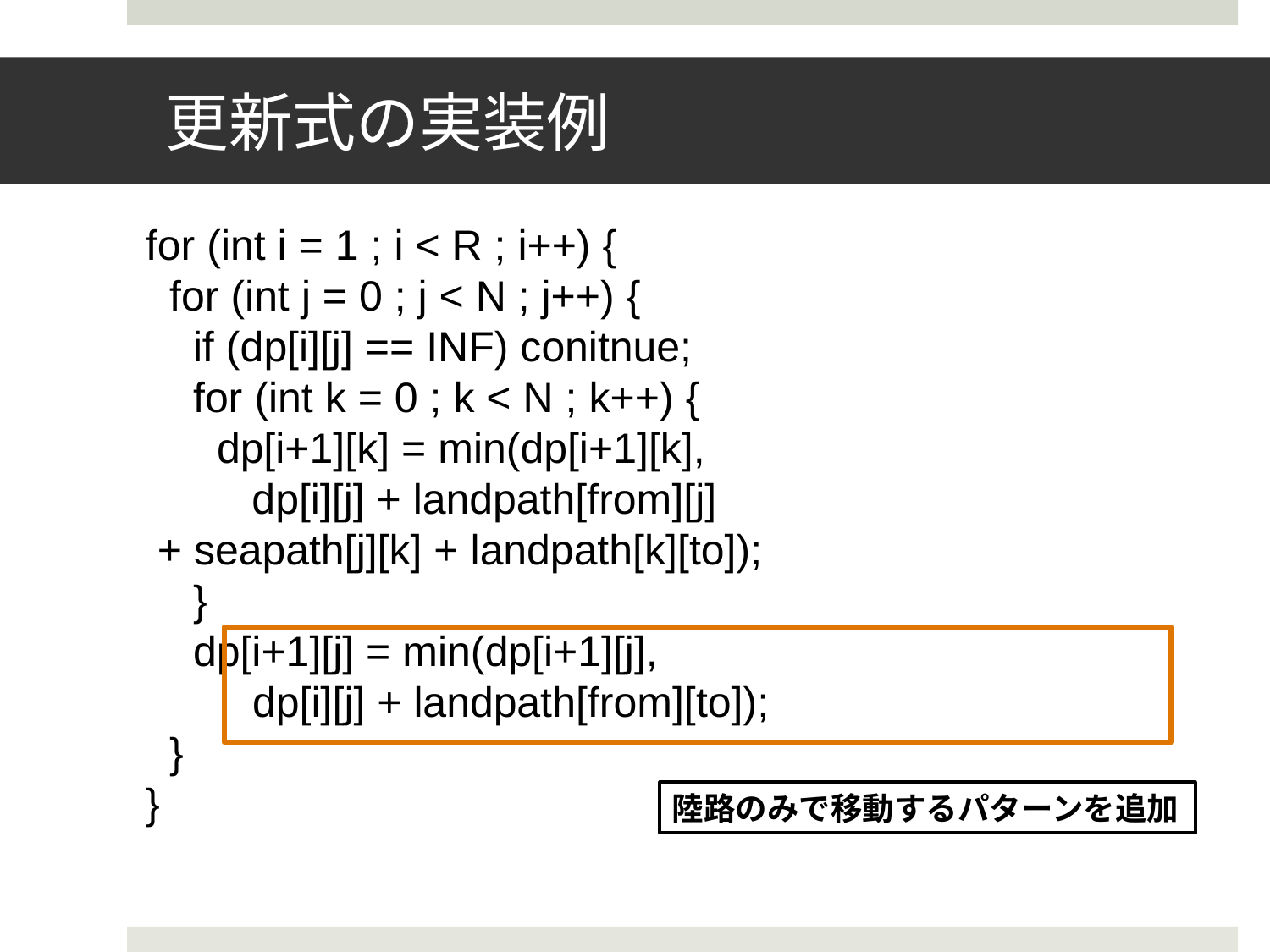

# 更新式の実装例
for (int i = 1 ; i < R ; i++) {
  for (int j = 0 ; j < N ; j++) {
    if (dp[i][j] == INF) conitnue;
    for (int k = 0 ; k < N ; k++) {
      dp[i+1][k] = min(dp[i+1][k],
         dp[i][j] + landpath[from][j]
 + seapath[j][k] + landpath[k][to]);
    }
    dp[i+1][j] = min(dp[i+1][j],
         dp[i][j] + landpath[from][to]);
  }
}

陸路のみで移動するパターンを追加